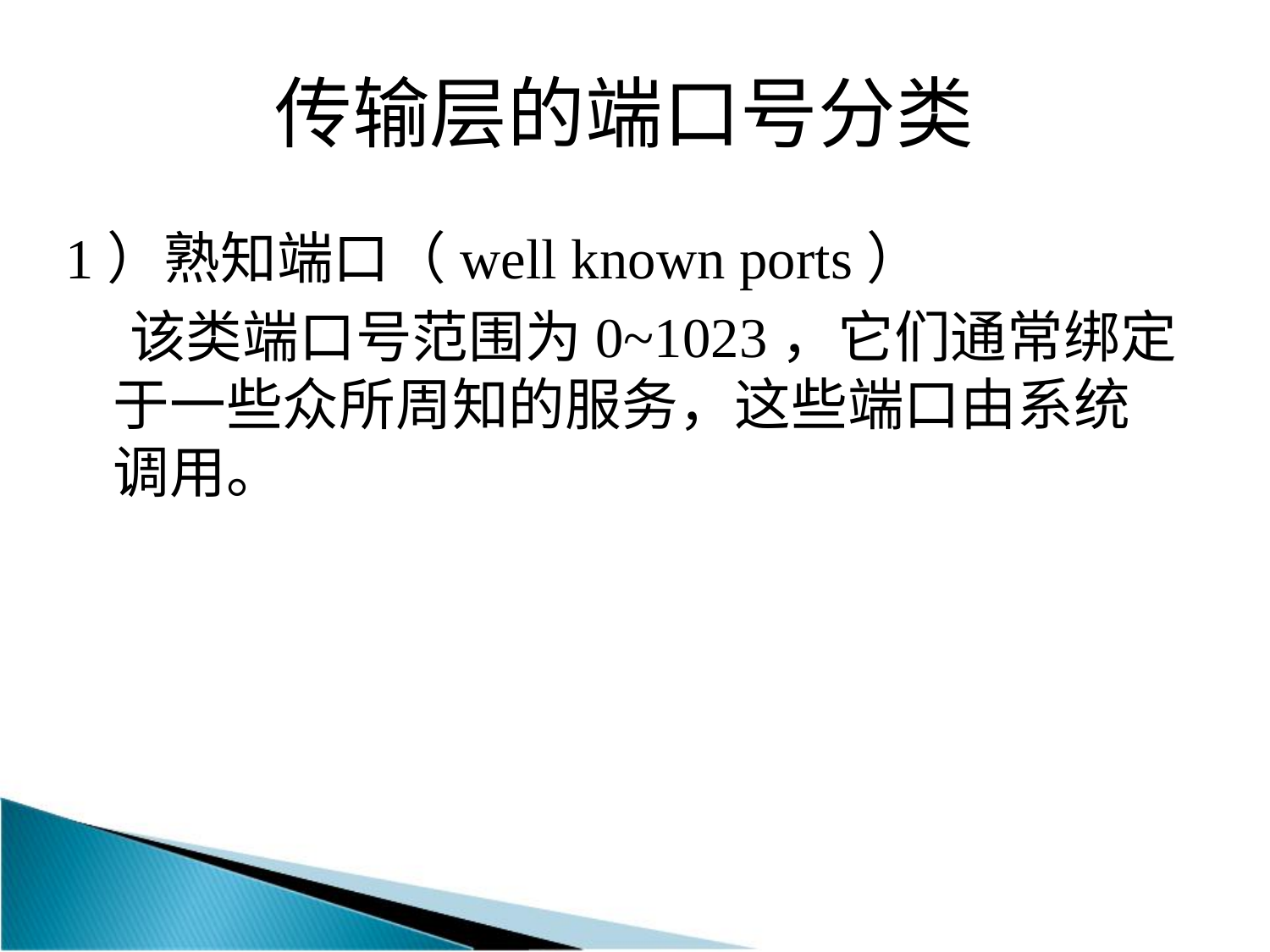

# 传输层的端口号分类
1）熟知端口（well known ports）
    该类端口号范围为0~1023，它们通常绑定于一些众所周知的服务，这些端口由系统调用。